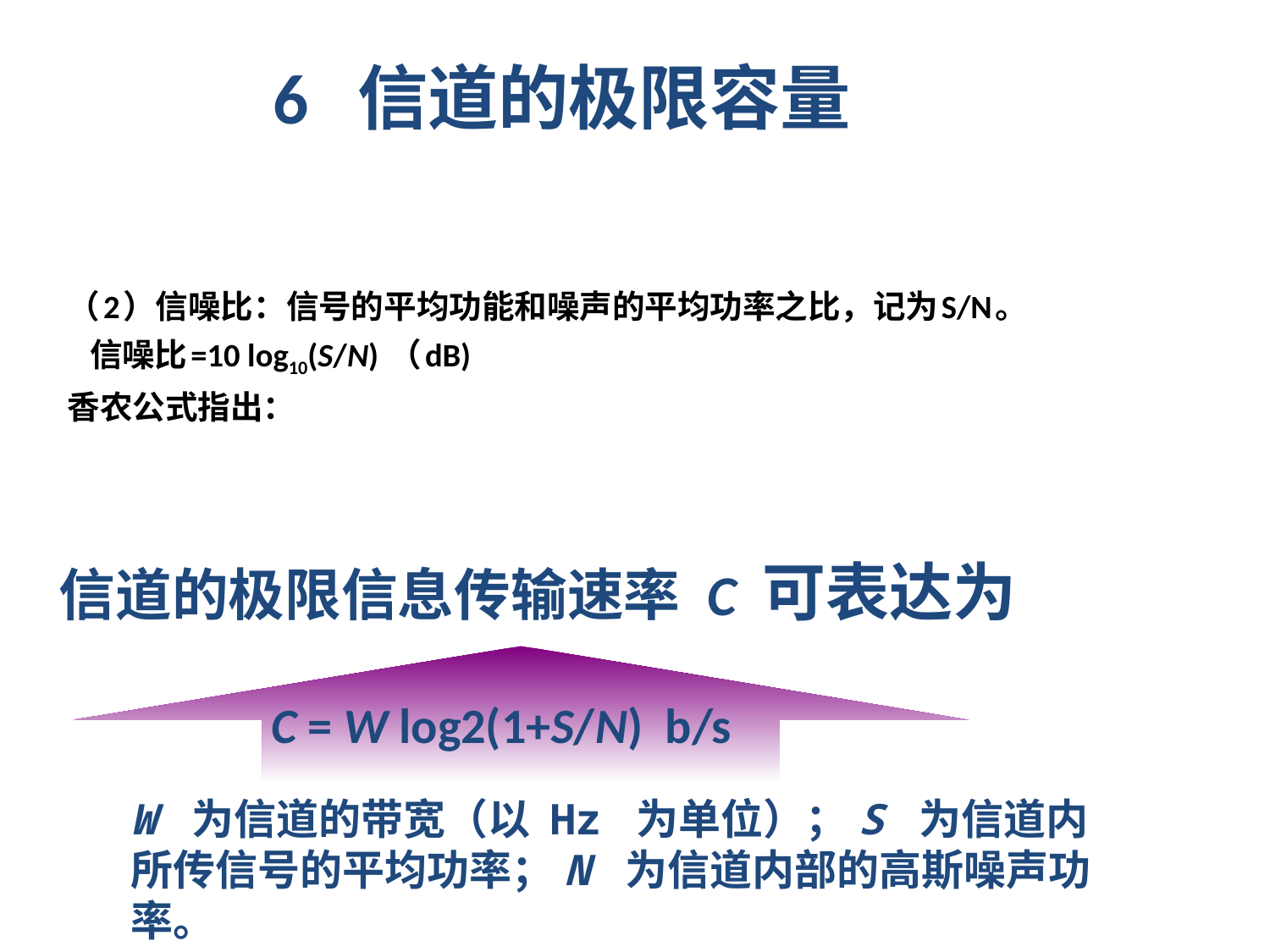

6  信道的极限容量
# （2）信噪比：信号的平均功能和噪声的平均功率之比，记为S/N。 信噪比=10 log10(S/N) （dB) 香农公式指出：
信道的极限信息传输速率 C 可表达为

C = W log2(1+S/N)  b/s
W 为信道的带宽（以 Hz 为单位）；S 为信道内所传信号的平均功率；N 为信道内部的高斯噪声功率。